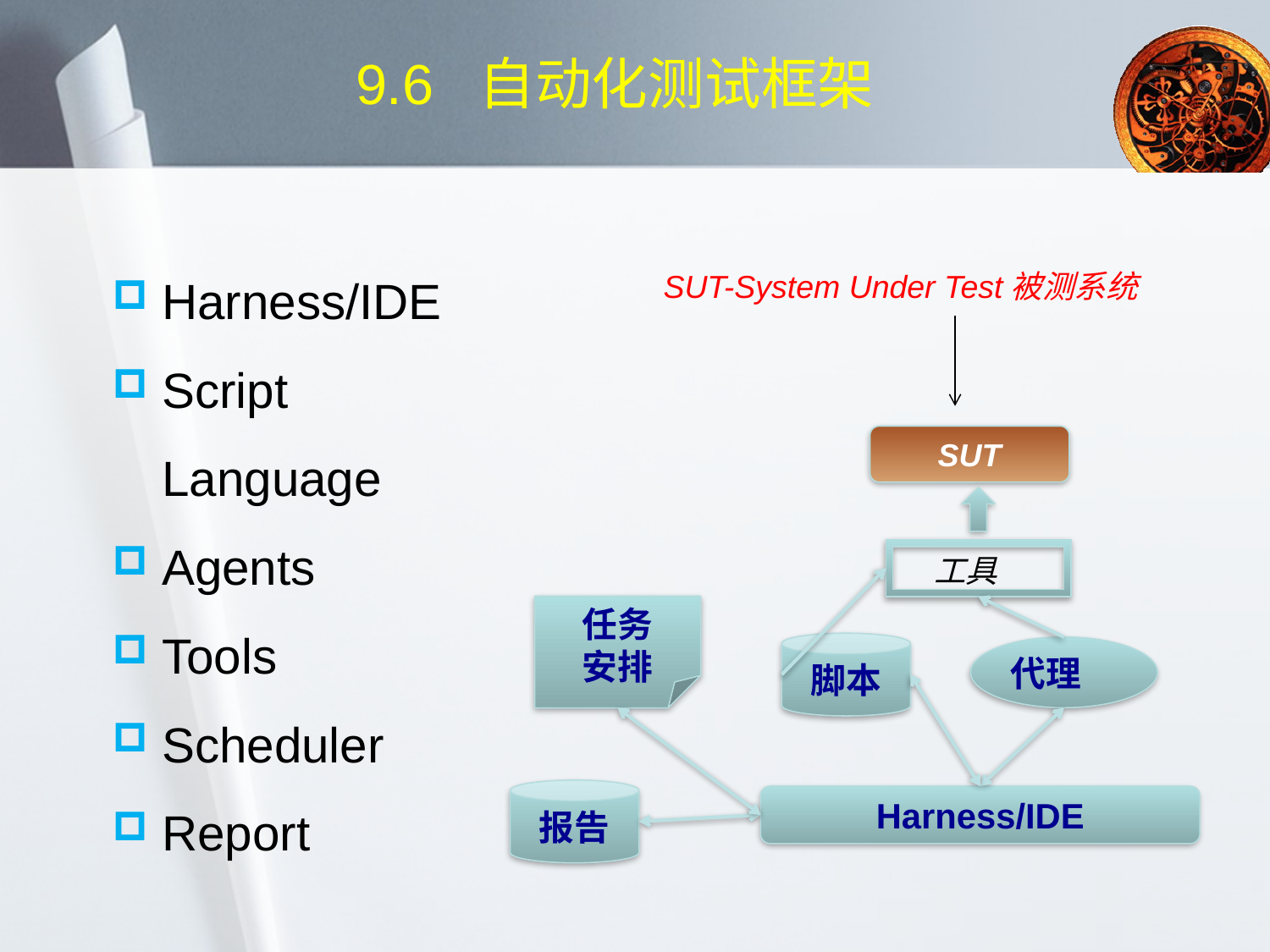

# 9.6  自动化测试框架
Harness/IDE
Script Language
Agents
Tools
Scheduler
Report
SUT-System Under Test被测系统
SUT

工具
任务
安排
脚本
代理
报告
Harness/IDE